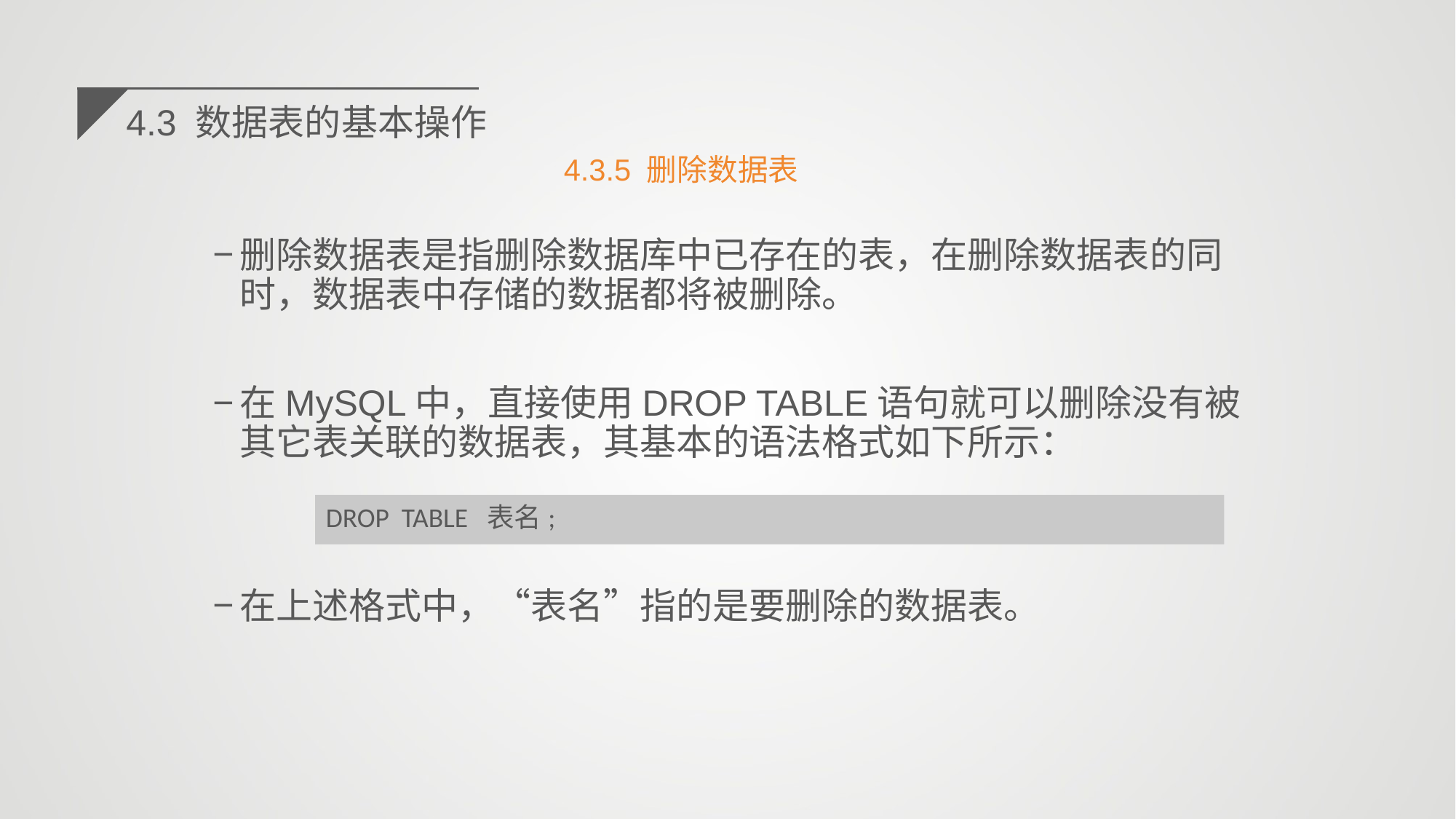

4.3 数据表的基本操作

4.3.5 删除数据表
删除数据表是指删除数据库中已存在的表，在删除数据表的同时，数据表中存储的数据都将被删除。

在MySQL中，直接使用DROP TABLE语句就可以删除没有被其它表关联的数据表，其基本的语法格式如下所示：

在上述格式中，“表名”指的是要删除的数据表。
DROP  TABLE  表名;